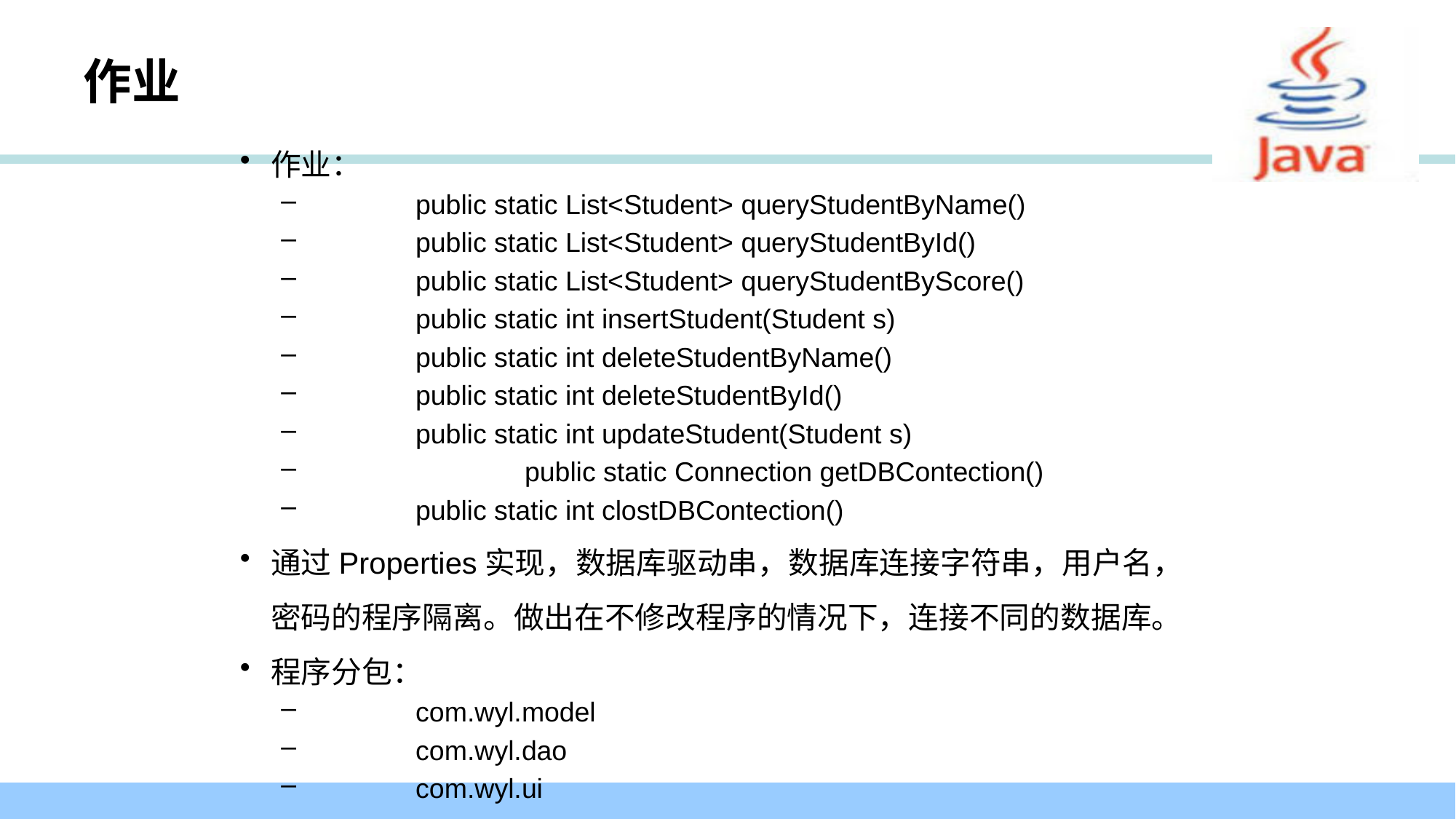

# 作业
作业：
	public static List<Student> queryStudentByName()
	public static List<Student> queryStudentById()
	public static List<Student> queryStudentByScore()
	public static int insertStudent(Student s)
	public static int deleteStudentByName()
	public static int deleteStudentById()
	public static int updateStudent(Student s)
		public static Connection getDBContection()
	public static int clostDBContection()
通过Properties实现，数据库驱动串，数据库连接字符串，用户名，密码的程序隔离。做出在不修改程序的情况下，连接不同的数据库。
程序分包：
	com.wyl.model
	com.wyl.dao
	com.wyl.ui